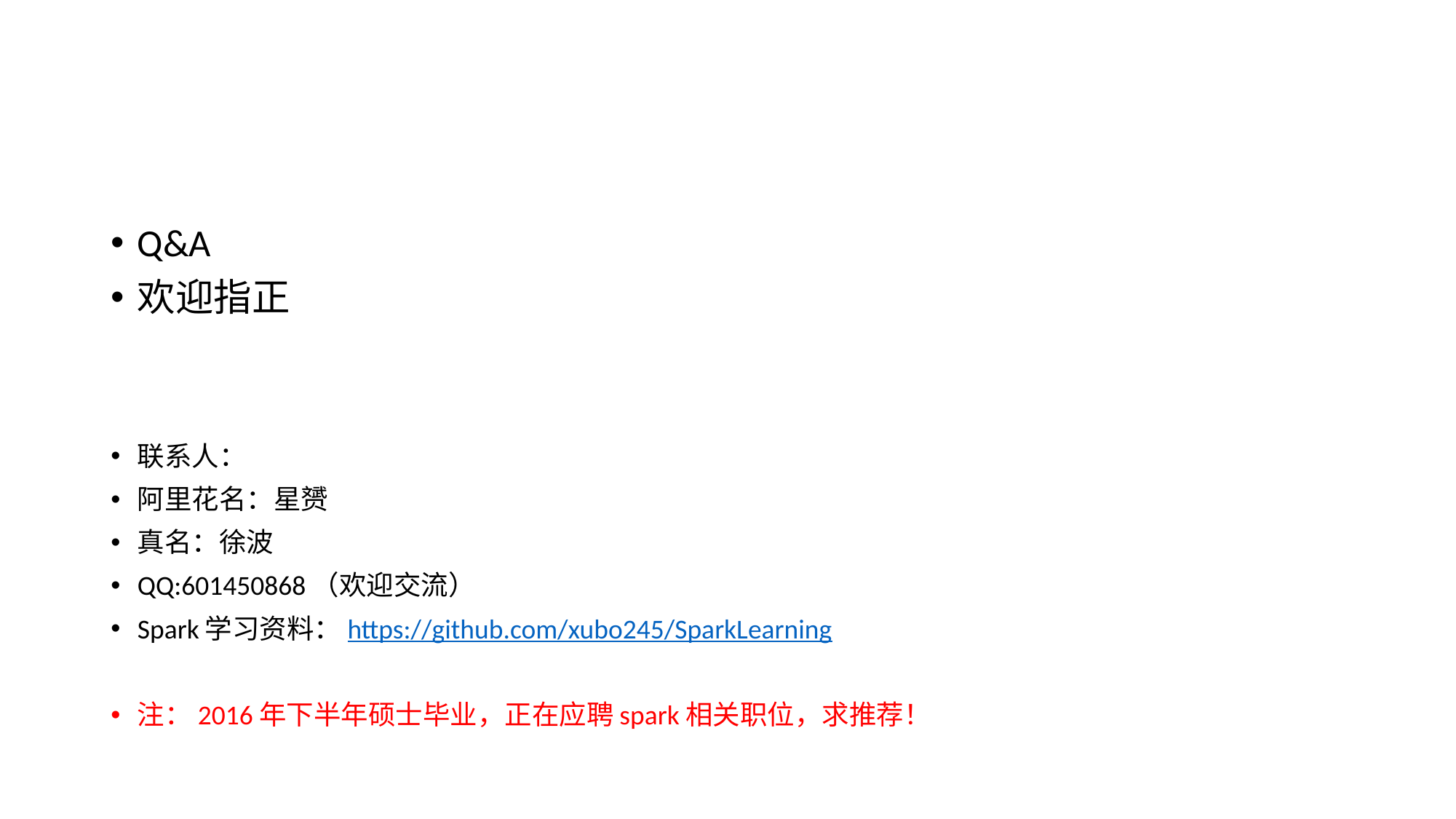

#
Q&A
欢迎指正

联系人：
阿里花名：星赟
真名：徐波
QQ:601450868（欢迎交流）
Spark学习资料：https://github.com/xubo245/SparkLearning

注：2016年下半年硕士毕业，正在应聘spark相关职位，求推荐！